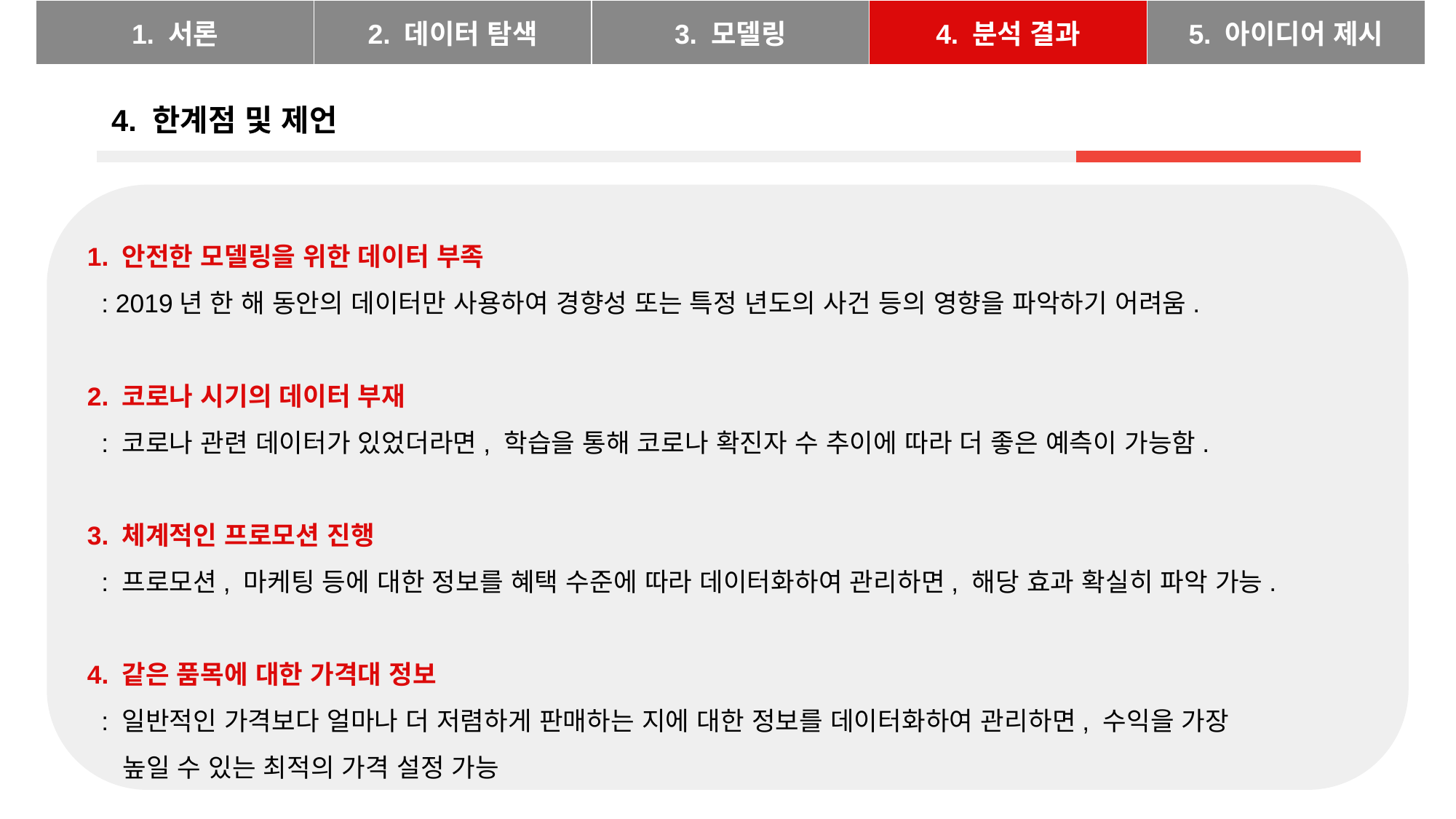

| 1. 서론 | 2. 데이터 탐색 | 3. 모델링 | 4. 분석 결과 | 5. 아이디어 제시 |
| --- | --- | --- | --- | --- |
4. 한계점 및 제언

1. 안전한 모델링을 위한 데이터 부족
  : 2019년 한 해 동안의 데이터만 사용하여 경향성 또는 특정 년도의 사건 등의 영향을 파악하기 어려움.

2. 코로나 시기의 데이터 부재
  : 코로나 관련 데이터가 있었더라면, 학습을 통해 코로나 확진자 수 추이에 따라 더 좋은 예측이 가능함.

3. 체계적인 프로모션 진행
  : 프로모션, 마케팅 등에 대한 정보를 혜택 수준에 따라 데이터화하여 관리하면, 해당 효과 확실히 파악 가능.

4. 같은 품목에 대한 가격대 정보
  : 일반적인 가격보다 얼마나 더 저렴하게 판매하는 지에 대한 정보를 데이터화하여 관리하면, 수익을 가장
    높일 수 있는 최적의 가격 설정 가능